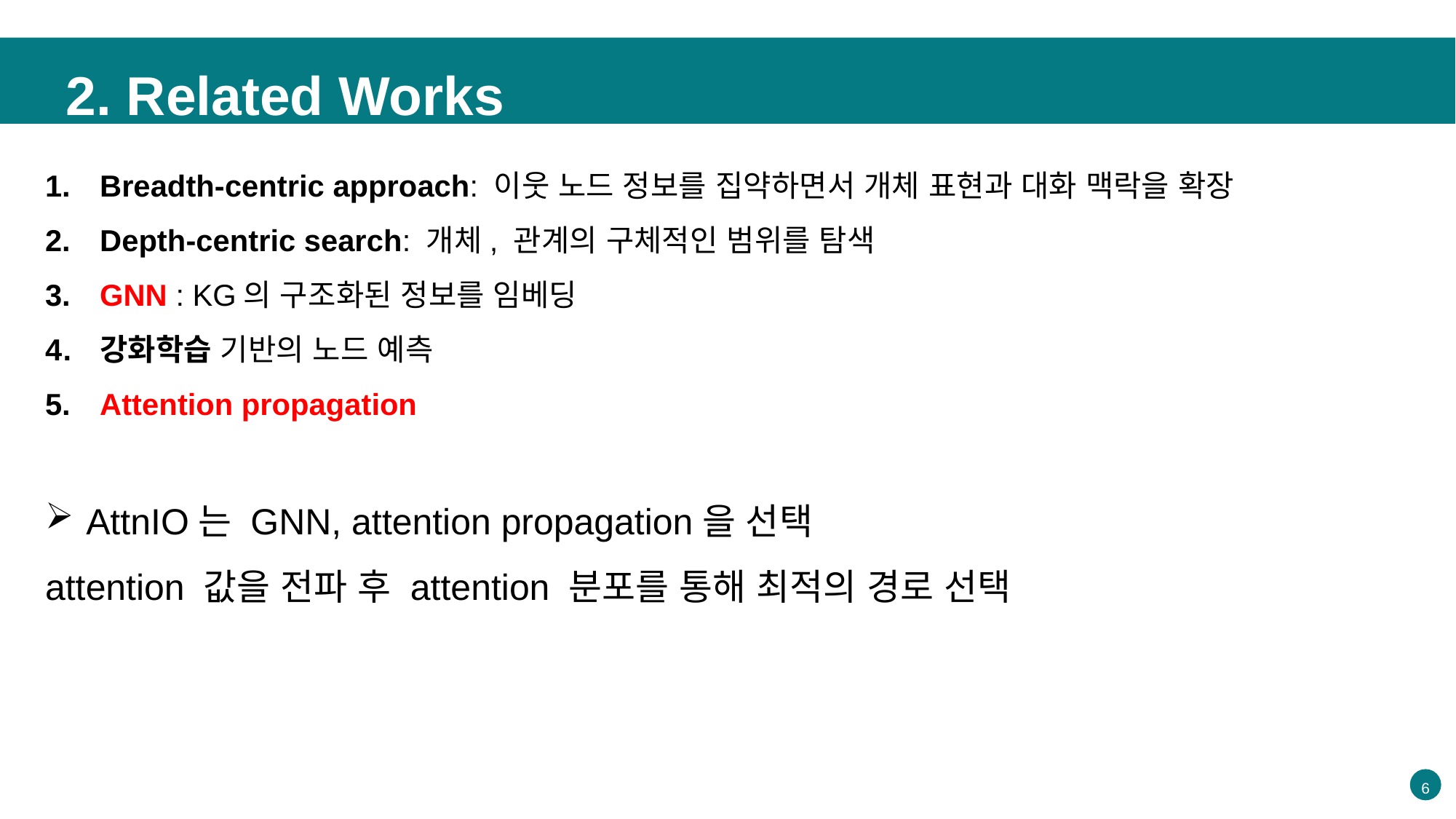

2. Related Works

Breadth-centric approach: 이웃 노드 정보를 집약하면서 개체 표현과 대화 맥락을 확장
Depth-centric search: 개체, 관계의 구체적인 범위를 탐색
GNN : KG의 구조화된 정보를 임베딩
강화학습 기반의 노드 예측
Attention propagation

AttnIO는 GNN, attention propagation을 선택
attention 값을 전파 후 attention 분포를 통해 최적의 경로 선택